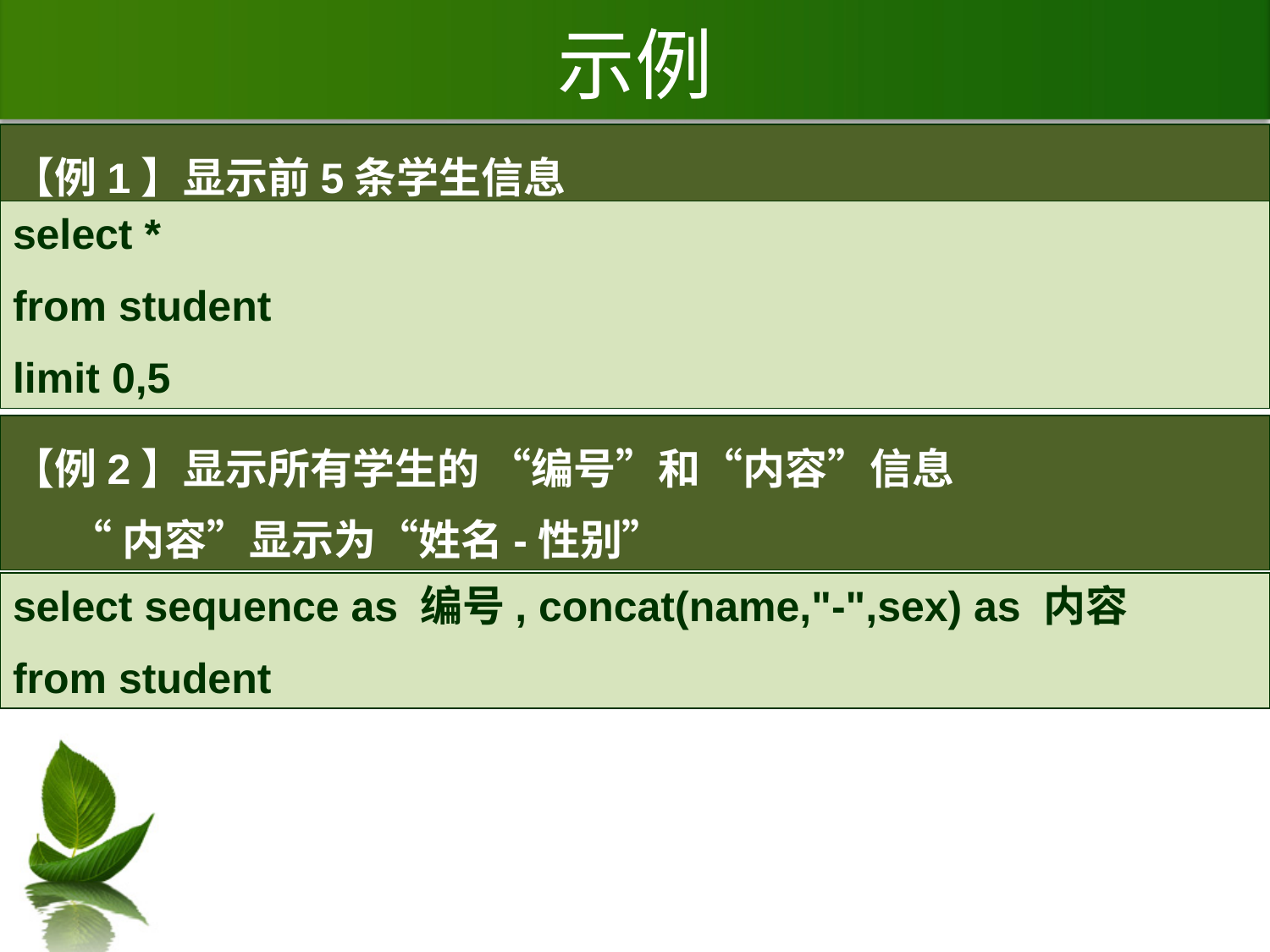

# 示例
【例1】显示前5条学生信息
select *
from student
limit 0,5
【例2】显示所有学生的 “编号”和“内容”信息
      “内容”显示为“姓名-性别”
select sequence as 编号, concat(name,"-",sex) as 内容
from student